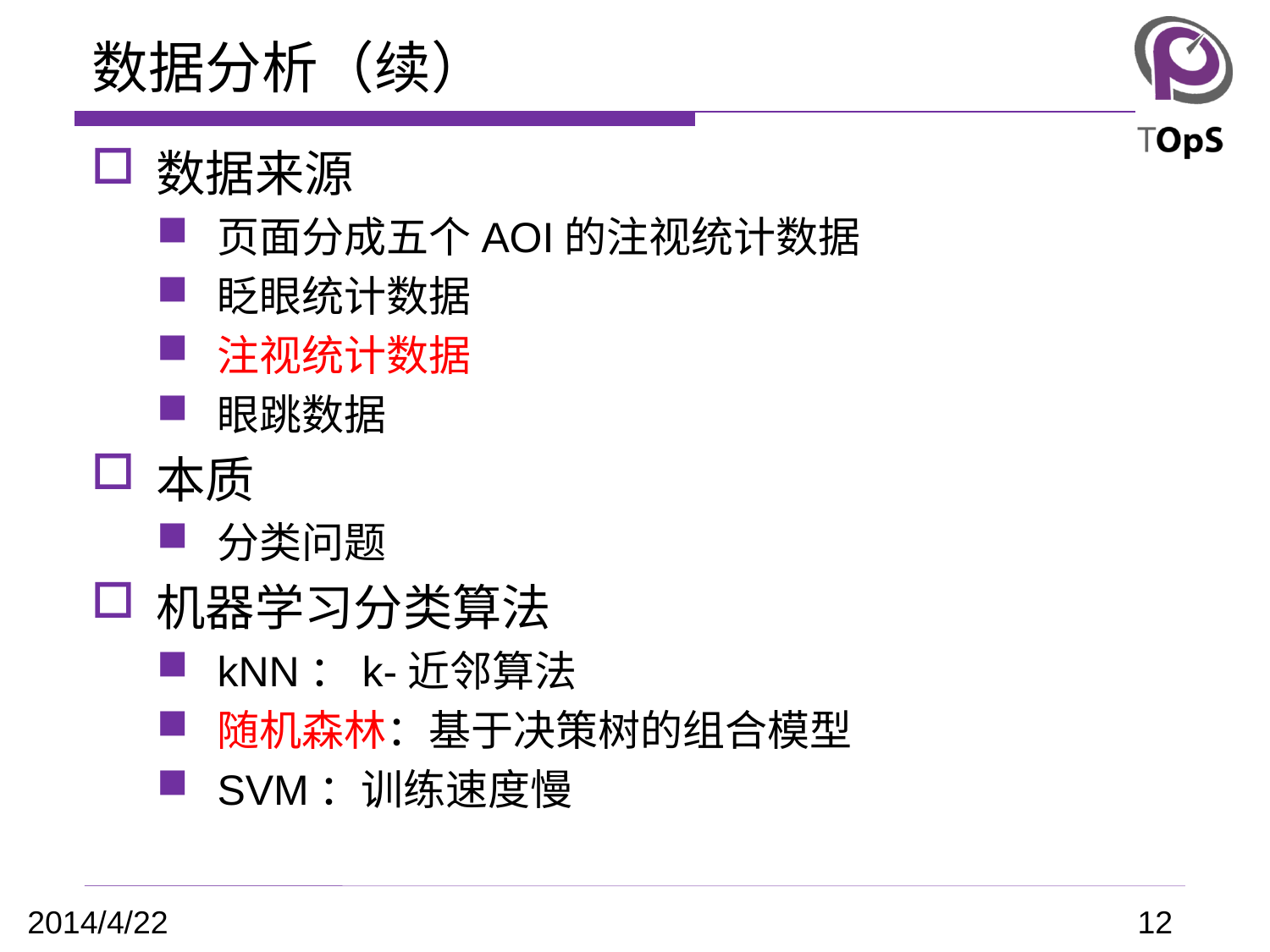

# 数据分析（续）
数据来源
页面分成五个AOI的注视统计数据
眨眼统计数据
注视统计数据
眼跳数据
本质
分类问题
机器学习分类算法
kNN：k-近邻算法
随机森林：基于决策树的组合模型
SVM：训练速度慢
12
2014/4/22